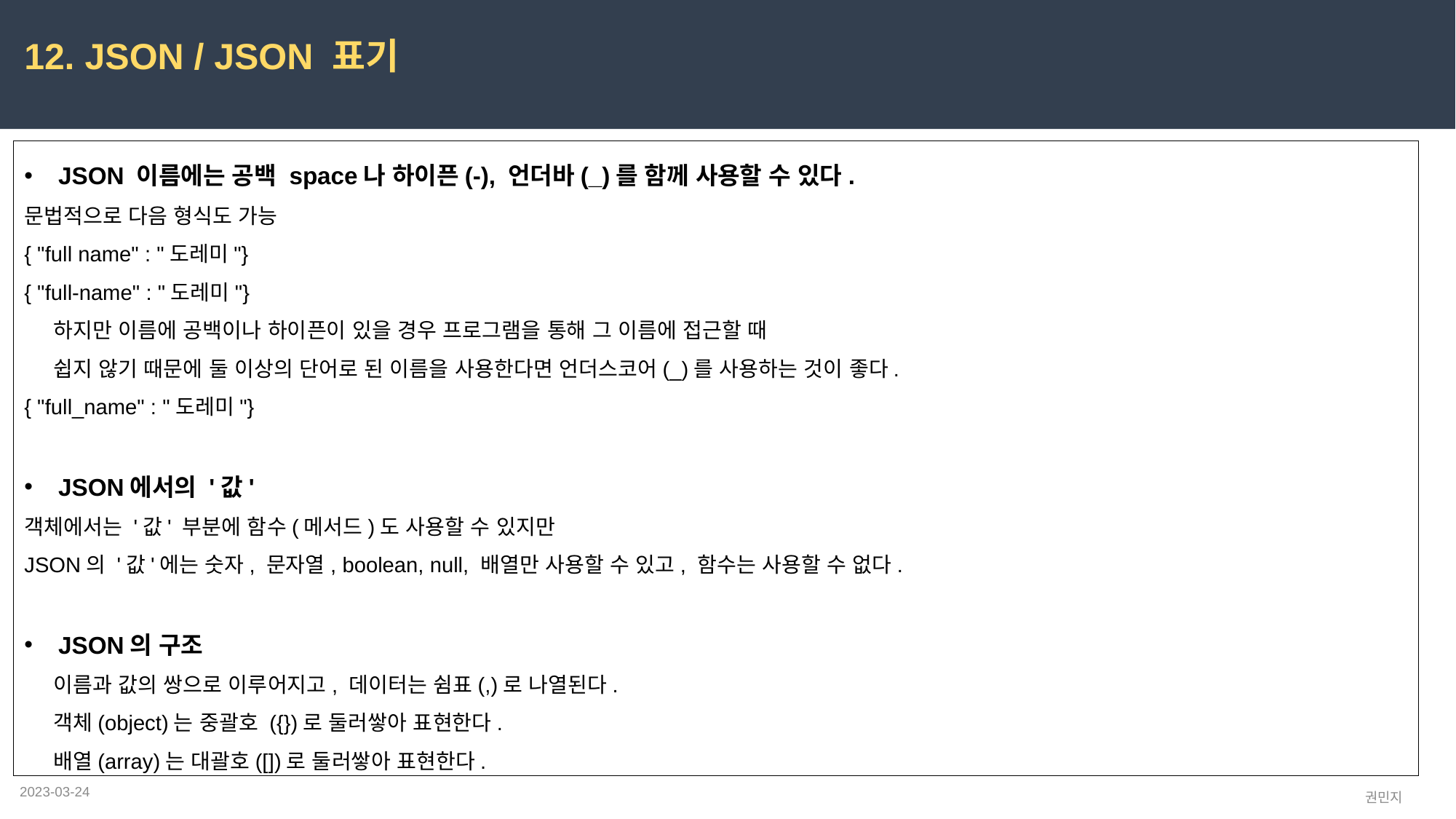

12. JSON / JSON 표기
JSON 이름에는 공백 space나 하이픈(-), 언더바(_)를 함께 사용할 수 있다.
문법적으로 다음 형식도 가능
{ "full name" : "도레미"}
{ "full-name" : "도레미"}
    하지만 이름에 공백이나 하이픈이 있을 경우 프로그램을 통해 그 이름에 접근할 때
    쉽지 않기 때문에 둘 이상의 단어로 된 이름을 사용한다면 언더스코어(_)를 사용하는 것이 좋다.
{ "full_name" : "도레미"}

JSON에서의 '값'
객체에서는 '값' 부분에 함수(메서드)도 사용할 수 있지만
JSON의 '값'에는 숫자, 문자열, boolean, null, 배열만 사용할 수 있고, 함수는 사용할 수 없다.

JSON의 구조
    이름과 값의 쌍으로 이루어지고, 데이터는 쉼표(,)로 나열된다.
    객체(object)는 중괄호 ({})로 둘러쌓아 표현한다.
    배열(array)는 대괄호([])로 둘러쌓아 표현한다.
2023-03-24
권민지